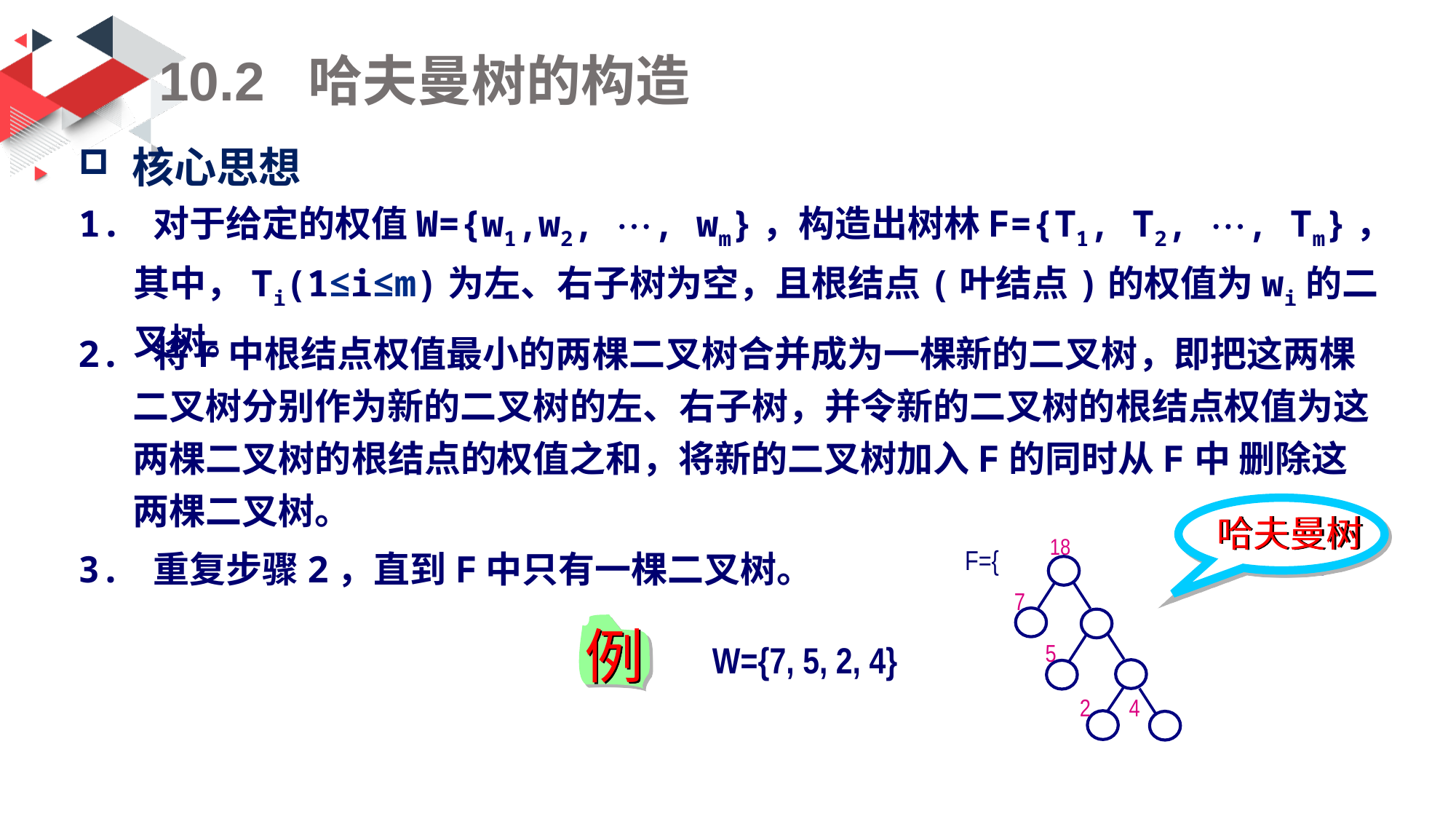

# 10.2  哈夫曼树的构造
核心思想
1. 对于给定的权值W={w1,w2, …, wm}，构造出树林F={T1, T2, …, Tm}，其中，Ti(1≤i≤m)为左、右子树为空，且根结点(叶结点)的权值为wi的二叉树。
2. 将F中根结点权值最小的两棵二叉树合并成为一棵新的二叉树，即把这两棵二叉树分别作为新的二叉树的左、右子树，并令新的二叉树的根结点权值为这两棵二叉树的根结点的权值之和，将新的二叉树加入F的同时从F中 删除这两棵二叉树。

哈夫曼树
11

5

2       4

}
18

7

5

2       4

}
7        5        2       4
F={                                                    }

6

2       4

}
3. 重复步骤2，直到F中只有一棵二叉树。
例

W={7, 5, 2, 4}